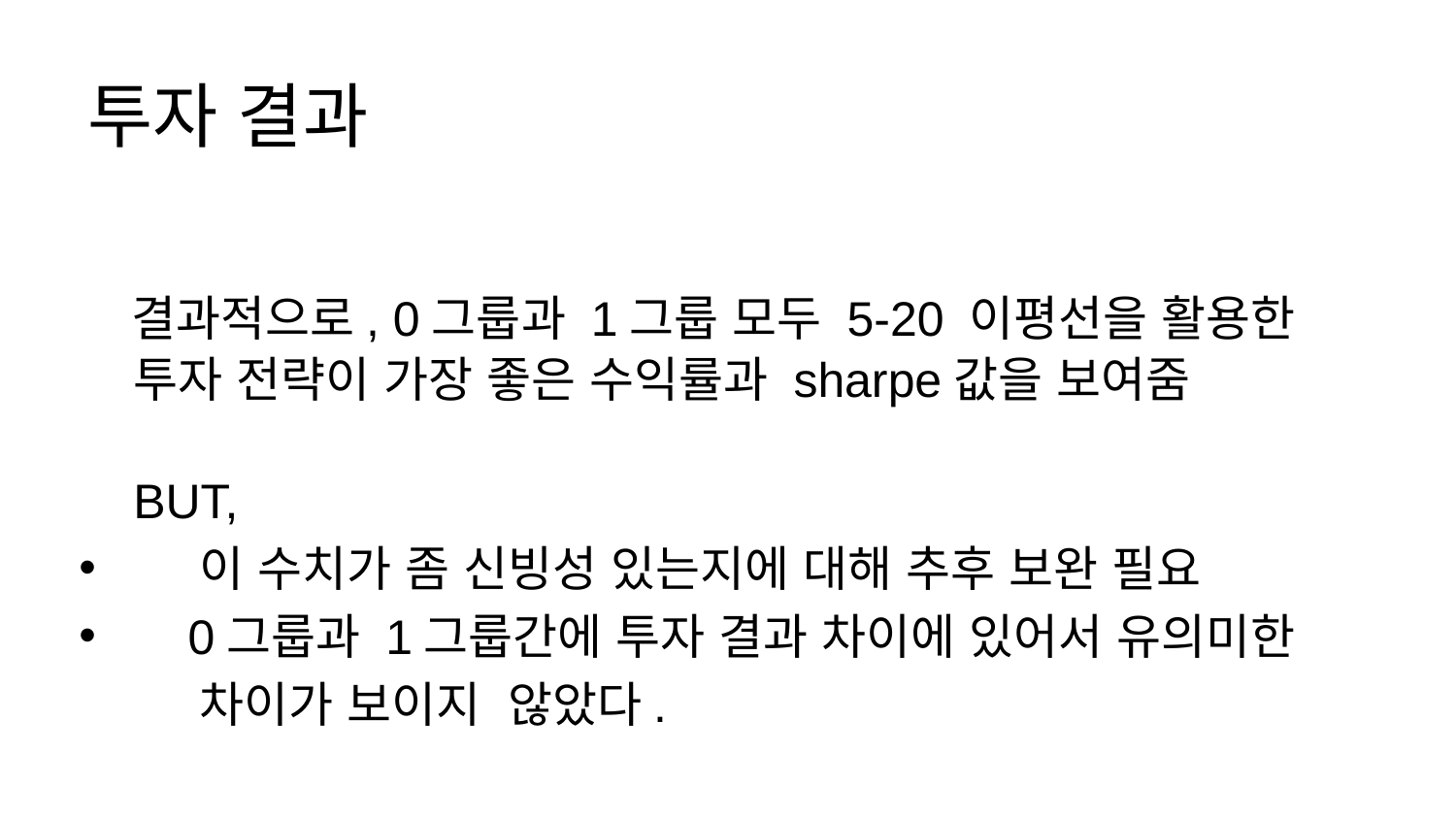

투자 결과
   결과적으로, 0그룹과 1그룹 모두 5-20 이평선을 활용한 투자 전략이 가장 좋은 수익률과 sharpe값을 보여줌
BUT,
    이 수치가 좀 신빙성 있는지에 대해 추후 보완 필요
    0그룹과 1그룹간에 투자 결과 차이에 있어서 유의미한
        차이가 보이지  않았다.